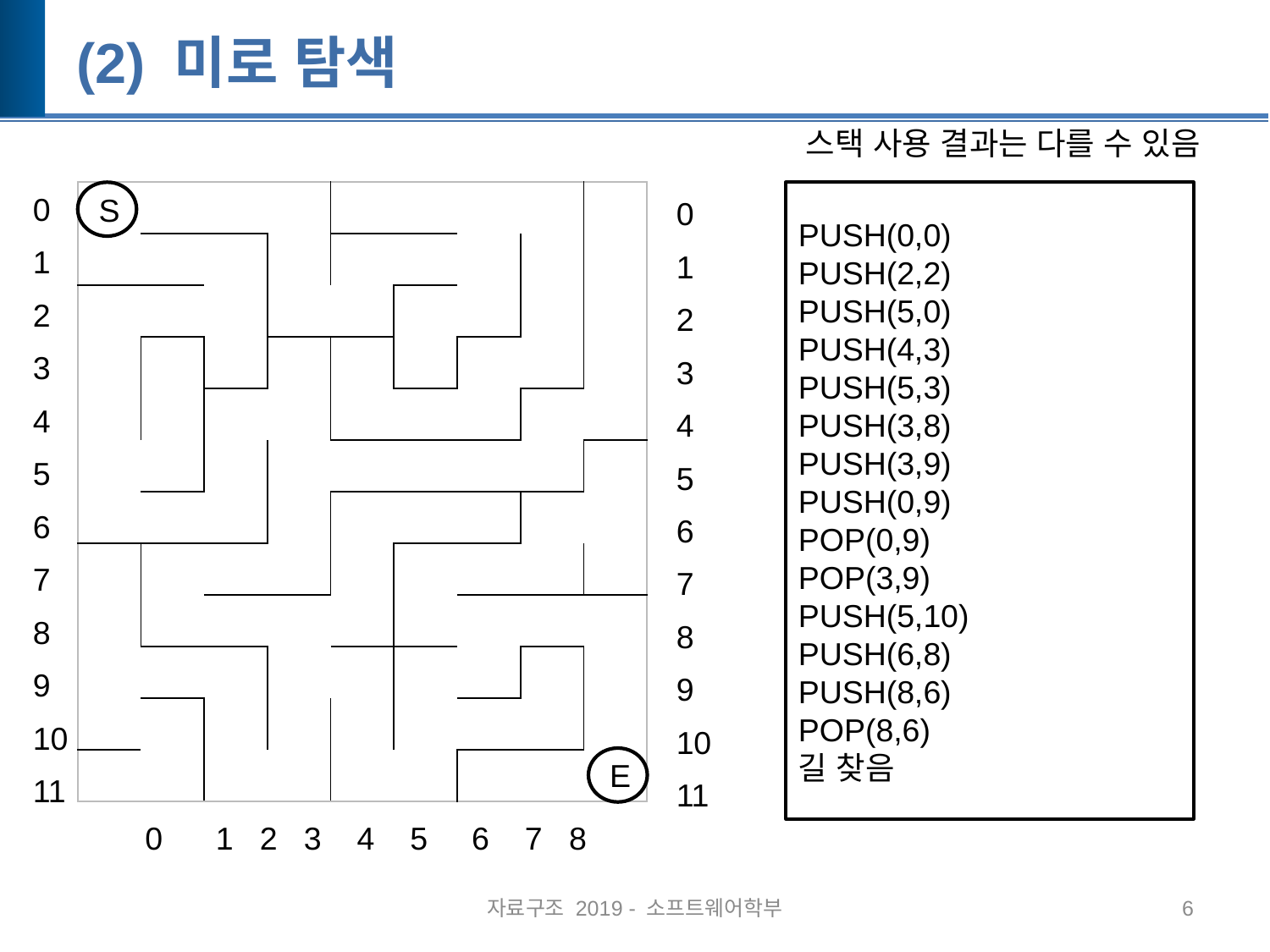

# (2) 미로 탐색
스택 사용 결과는 다를 수 있음
0
1
2
3
4
5
6
7
8
9
10
11
0
1
2
3
4
5
6
7
8
9
10
11
|  |  |  |  |  |  |  |  |  |
| --- | --- | --- | --- | --- | --- | --- | --- | --- |
|  |  |  |  |  |  |  |  |  |
|  |  |  |  |  |  |  |  |  |
|  |  |  |  |  |  |  |  |  |
|  |  |  |  |  |  |  |  |  |
|  |  |  |  |  |  |  |  |  |
|  |  |  |  |  |  |  |  |  |
|  |  |  |  |  |  |  |  |  |
|  |  |  |  |  |  |  |  |  |
|  |  |  |  |  |  |  |  |  |
|  |  |  |  |  |  |  |  |  |
|  |  |  |  |  |  |  |  |  |
S
PUSH(0,0)
PUSH(2,2)
PUSH(5,0)
PUSH(4,3)
PUSH(5,3)
PUSH(3,8)
PUSH(3,9)
PUSH(0,9)
POP(0,9)
POP(3,9)
PUSH(5,10)
PUSH(6,8)
PUSH(8,6)
POP(8,6)
길 찾음
E
0      1   2   3    4    5     6    7   8
자료구조 2019 - 소프트웨어학부
6